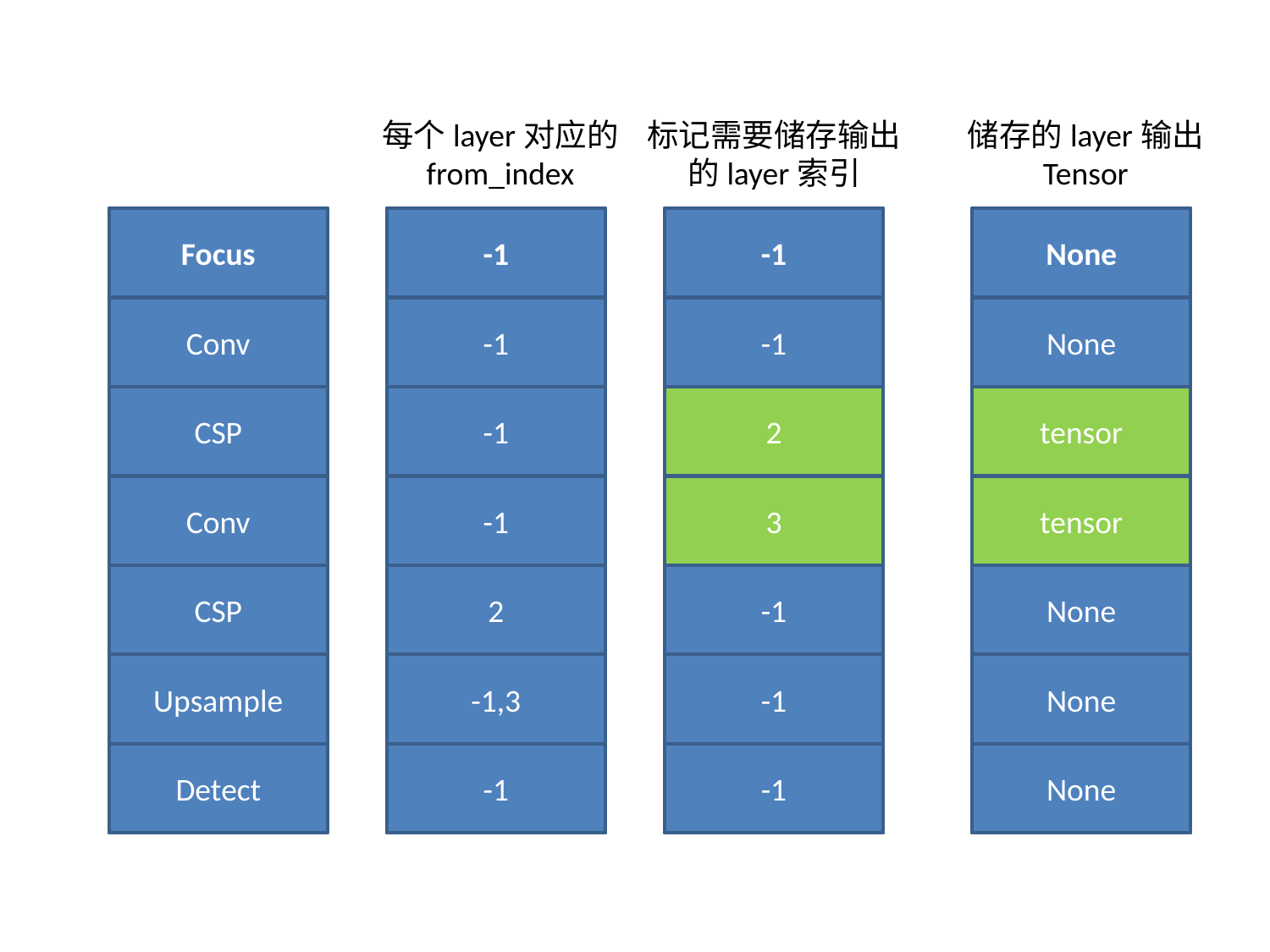

每个layer对应的
from_index
标记需要储存输出
的layer索引
储存的layer输出
Tensor

Focus

-1

-1

None
Conv
-1
-1
None
CSP
-1
2
tensor
Conv
-1
3
tensor
CSP
2
-1
None
Upsample
-1,3
-1
None
Detect
-1
-1
None